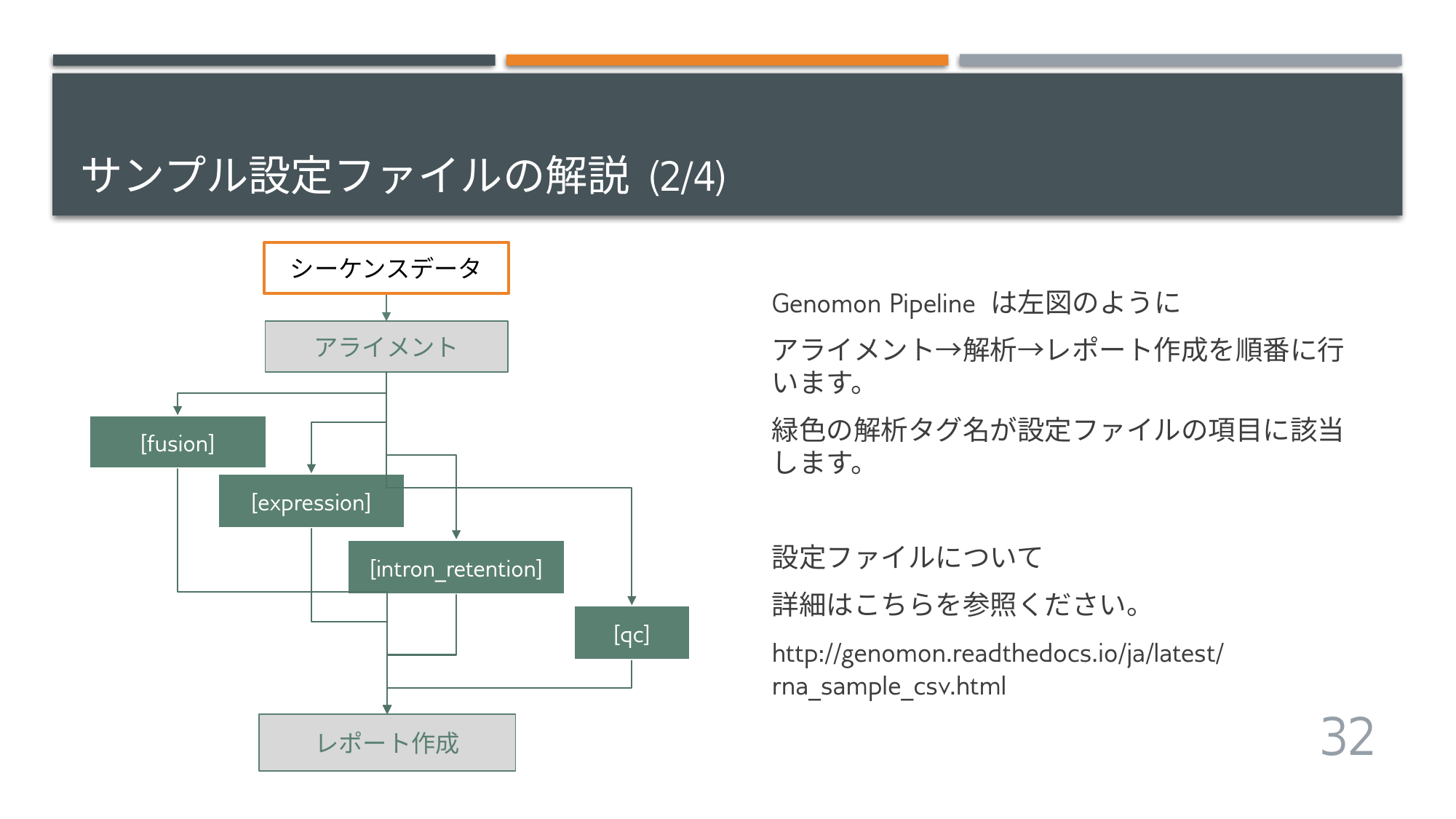

# サンプル設定ファイルの解説 (2/4)
シーケンスデータ
Genomon Pipeline は左図のように
アライメント→解析→レポート作成を順番に行います。
緑色の解析タグ名が設定ファイルの項目に該当します。

設定ファイルについて
詳細はこちらを参照ください。
http://genomon.readthedocs.io/ja/latest/rna_sample_csv.html
アライメント
[fusion]
[expression]
[intron_retention]
[qc]
32
レポート作成